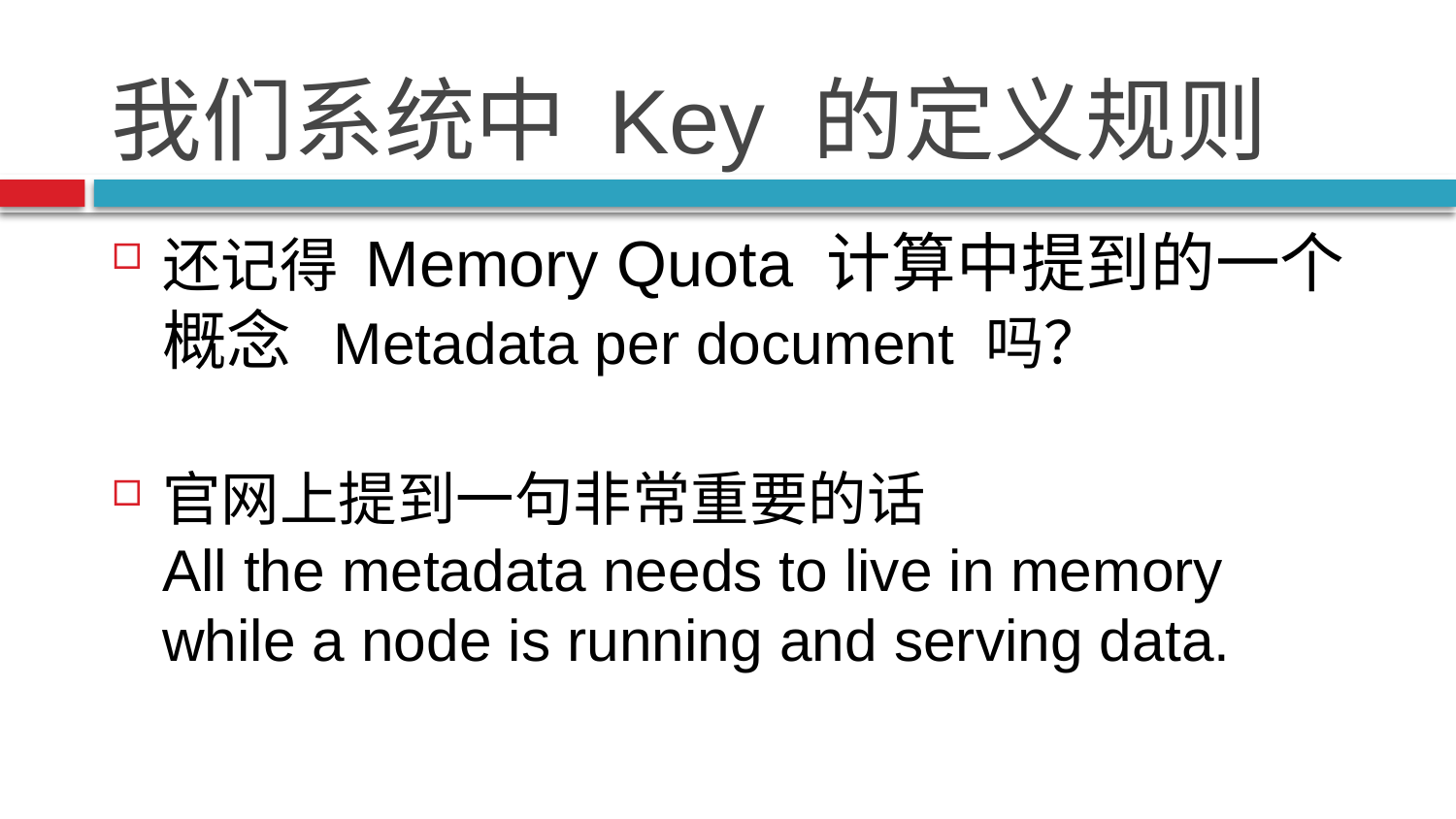

# 我们系统中 Key 的定义规则
还记得 Memory Quota 计算中提到的一个概念  Metadata per document 吗？
官网上提到一句非常重要的话
All the metadata needs to live in memory
while a node is running and serving data.